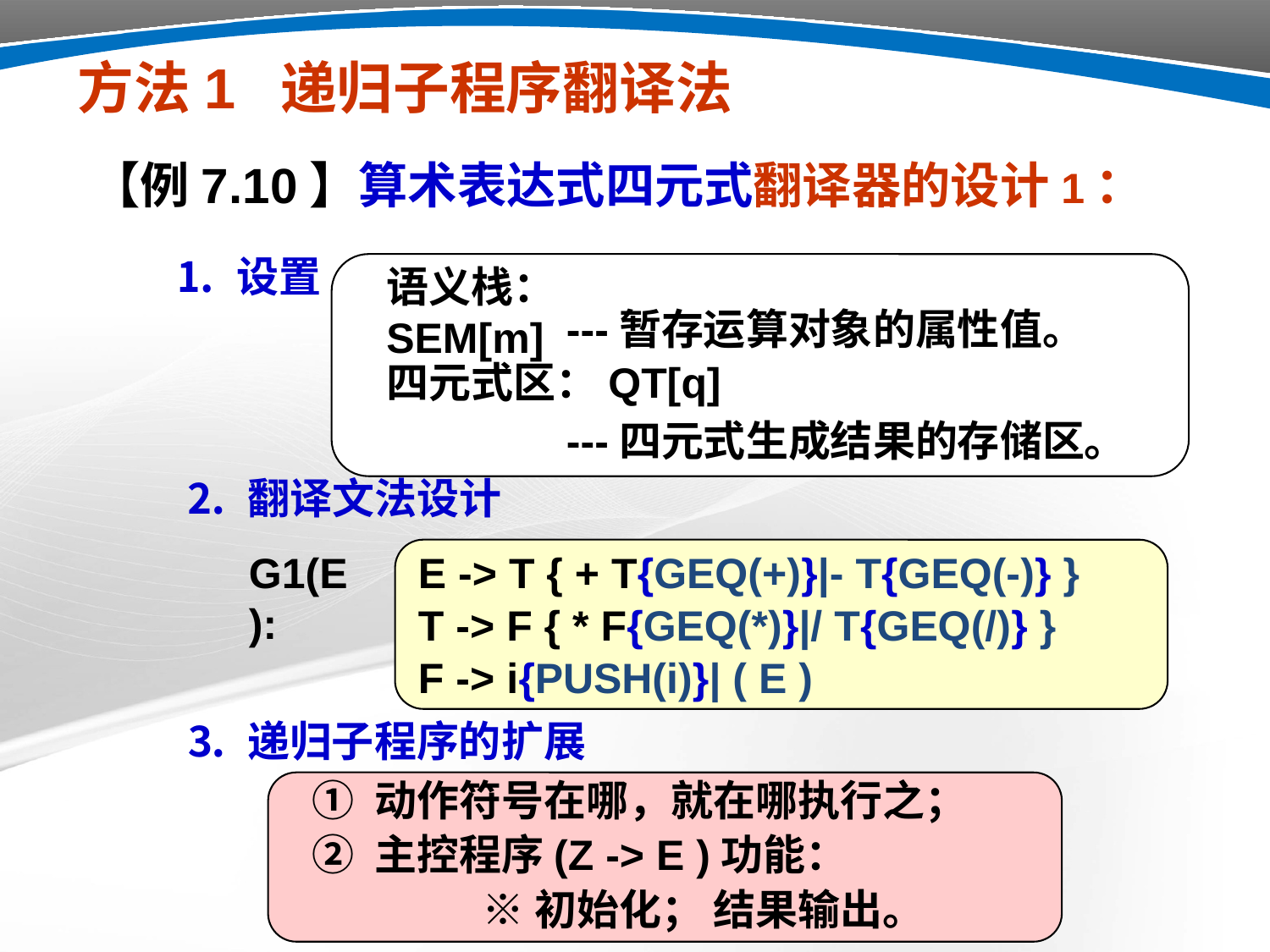

方法1  递归子程序翻译法
【例7.10】算术表达式四元式翻译器的设计1：
⒈ 设置

语义栈：SEM[m]
---暂存运算对象的属性值。
四元式区：QT[q]
---四元式生成结果的存储区。
⒉ 翻译文法设计
G1(E):

E -> T { + T{GEQ(+)}|- T{GEQ(-)} }
T -> F { * F{GEQ(*)}|/ T{GEQ(/)} }
F -> i{PUSH(i)}| ( E )
⒊ 递归子程序的扩展
① 动作符号在哪，就在哪执行之；
② 主控程序(Z -> E )功能：
※初始化； 结果输出。